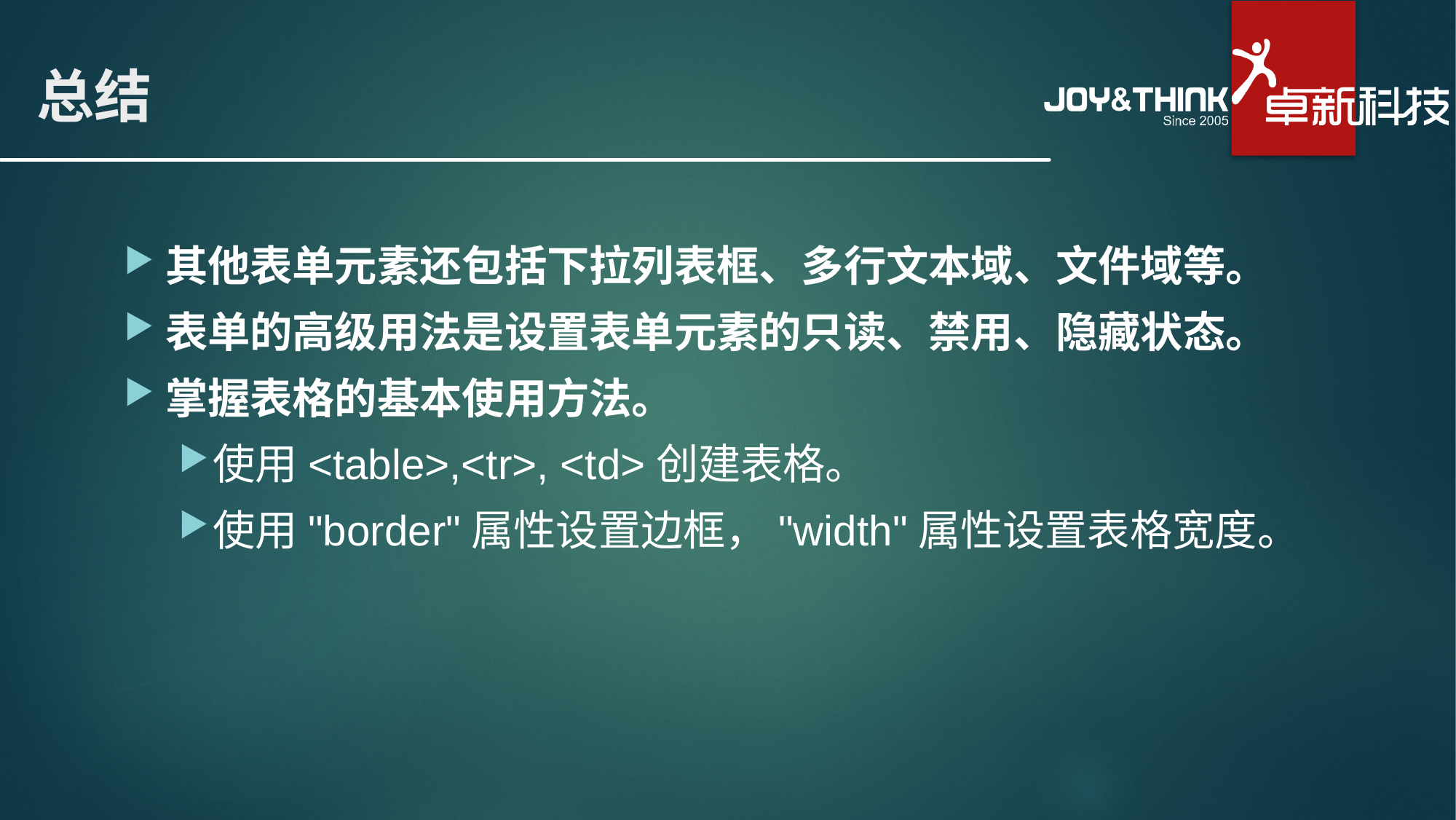

# 总结
其他表单元素还包括下拉列表框、多行文本域、文件域等。
表单的高级用法是设置表单元素的只读、禁用、隐藏状态。
掌握表格的基本使用方法。
使用<table>,<tr>, <td>创建表格。
使用"border"属性设置边框，"width"属性设置表格宽度。